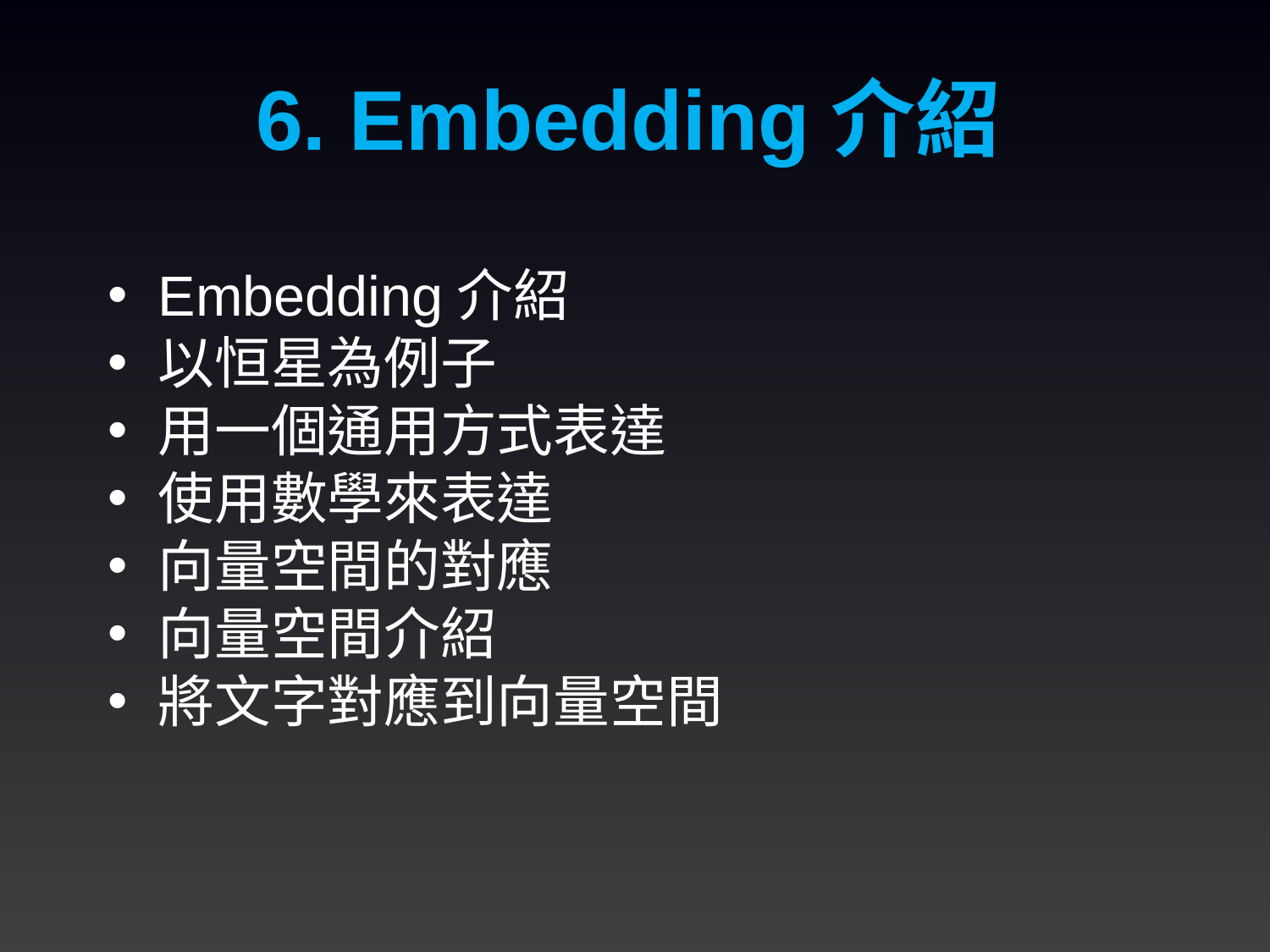

6. Embedding介紹
Embedding介紹
以恒星為例子
用一個通用方式表達
使用數學來表達
向量空間的對應
向量空間介紹
將文字對應到向量空間